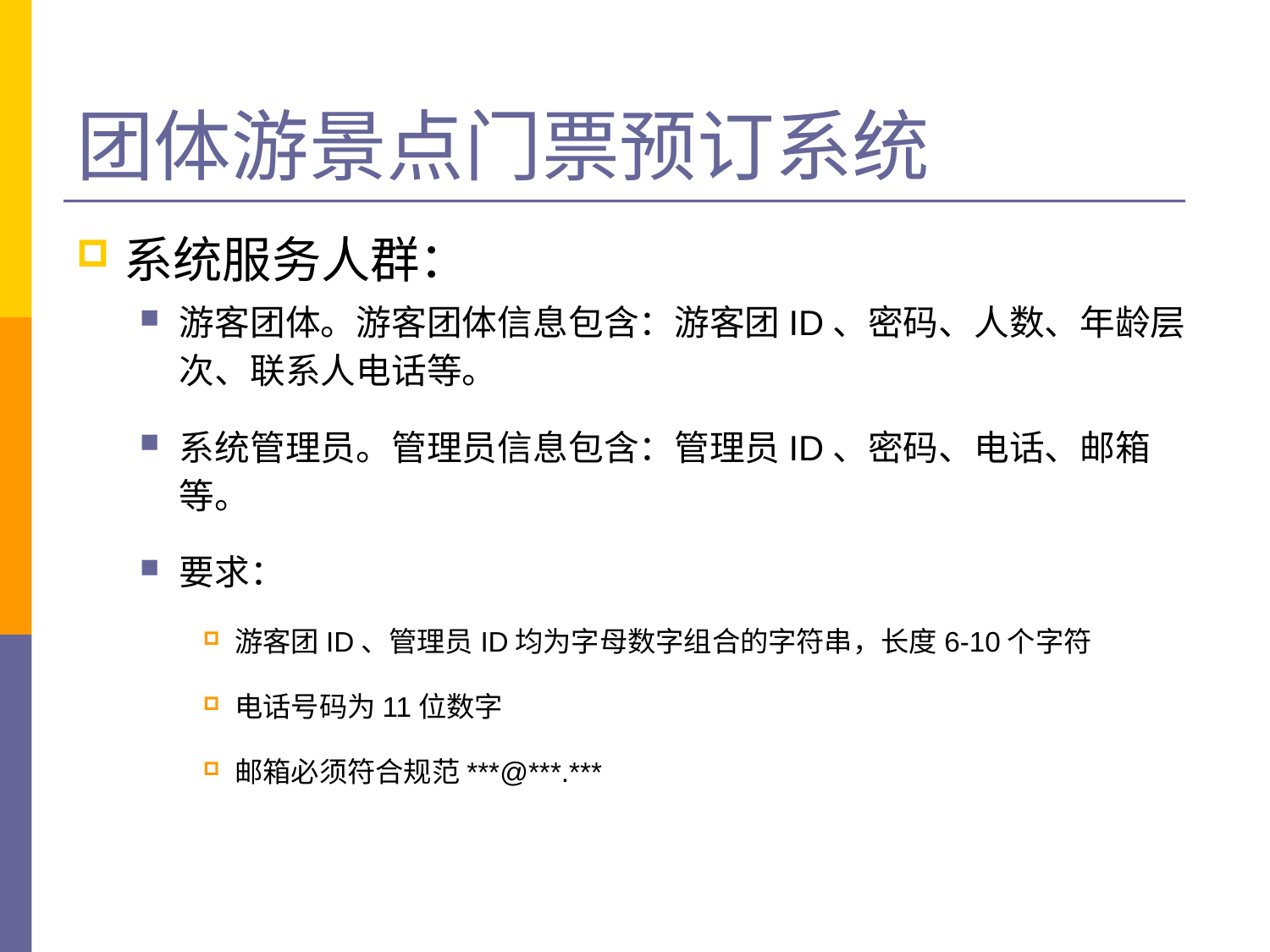

# 团体游景点门票预订系统
系统服务人群：
游客团体。游客团体信息包含：游客团ID、密码、人数、年龄层次、联系人电话等。
系统管理员。管理员信息包含：管理员ID、密码、电话、邮箱等。
要求：
游客团ID、管理员ID均为字母数字组合的字符串，长度6-10个字符
电话号码为11位数字
邮箱必须符合规范***@***.***